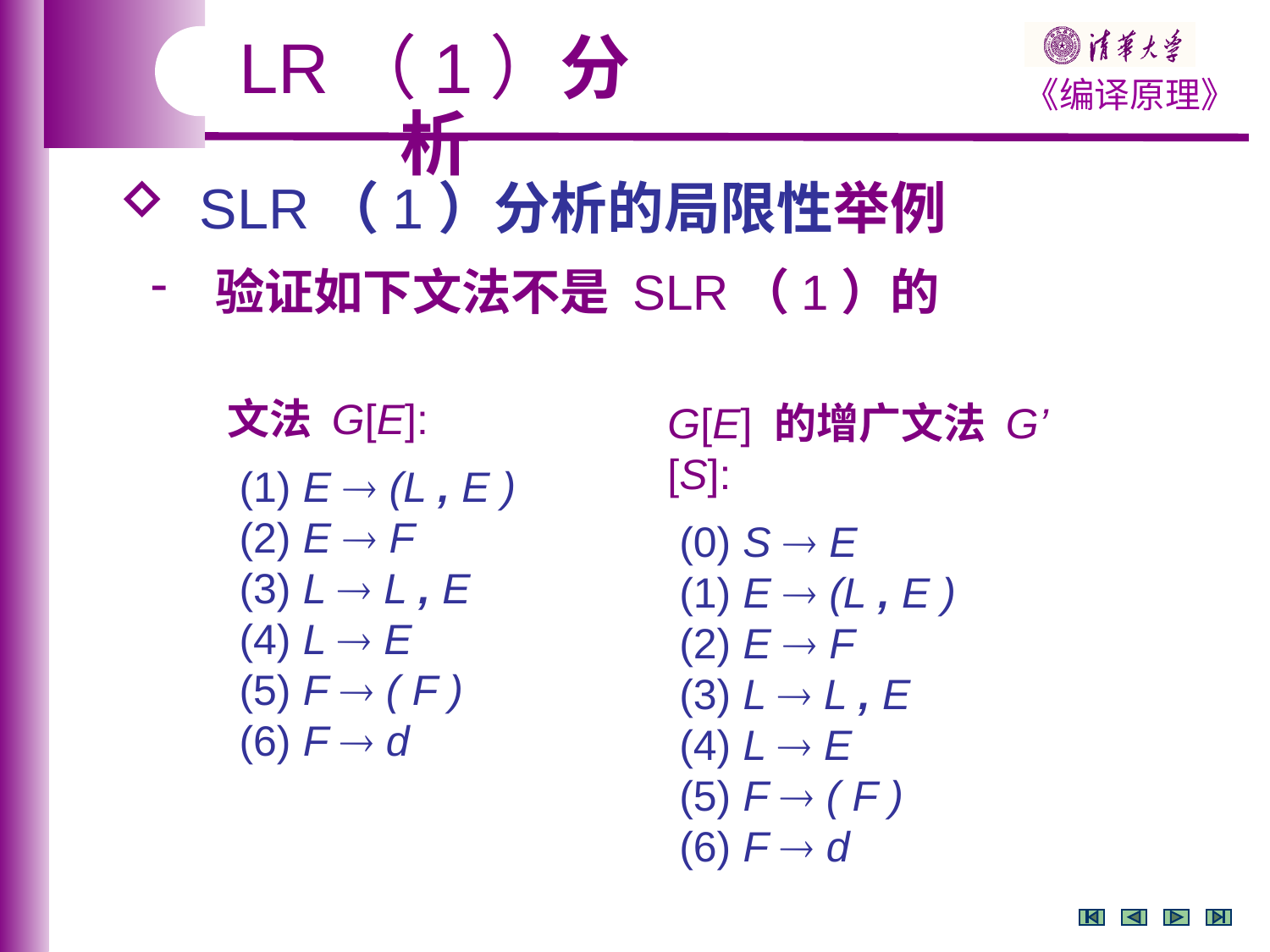

LR（1）分析
  SLR（1）分析的局限性举例

  验证如下文法不是 SLR（1）的
文法 G[E]:

 (1) E → (L , E )
 (2) E → F
 (3) L → L , E
 (4) L → E
 (5) F → ( F )
 (6) F → d
G[E] 的增广文法 G’ [S]:

 (0) S → E
 (1) E → (L , E )
 (2) E → F
 (3) L → L , E
 (4) L → E
 (5) F → ( F )
 (6) F → d